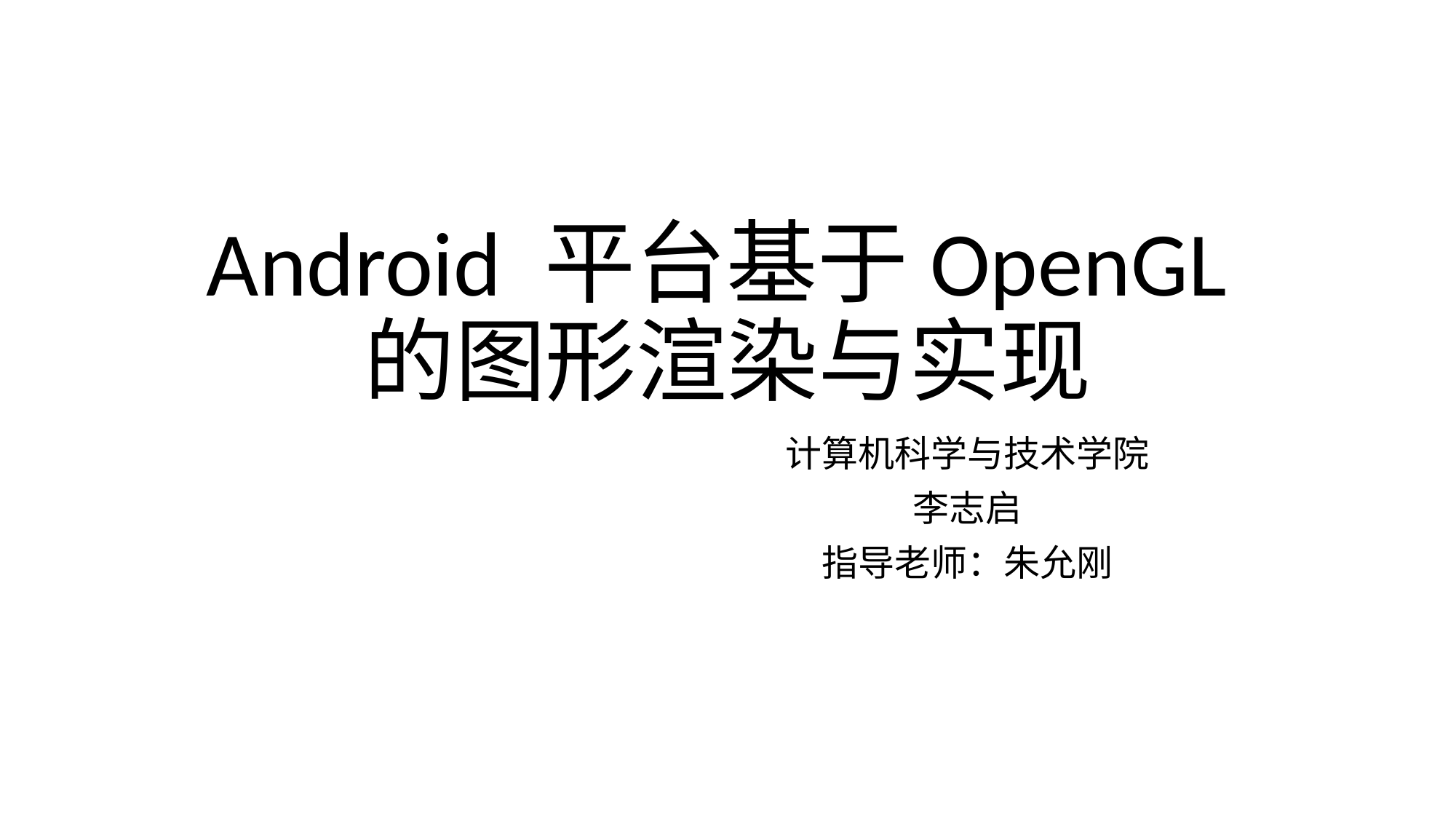

# Android 平台基于OpenGL的图形渲染与实现
计算机科学与技术学院
李志启
指导老师：朱允刚